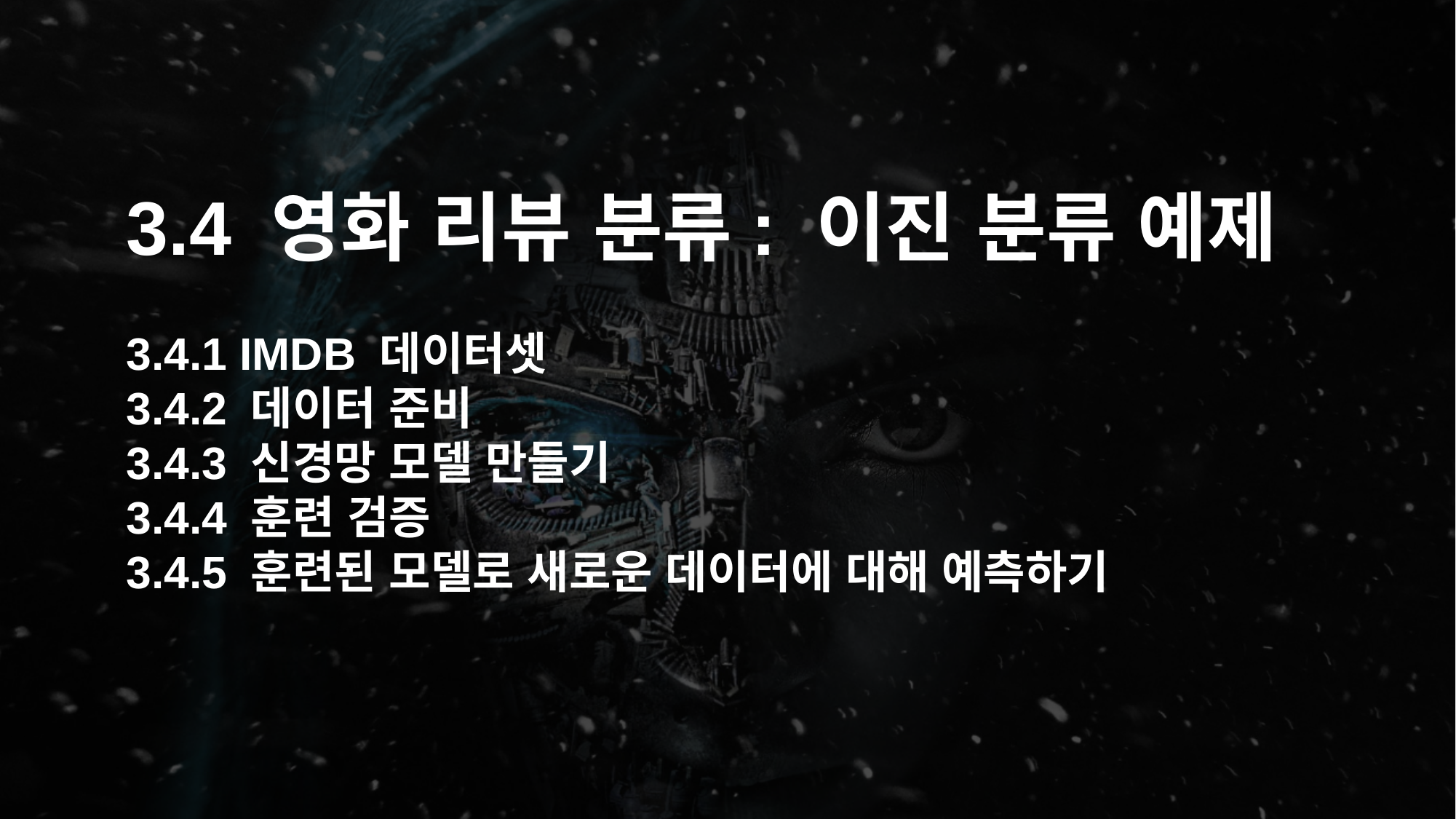

3.4 영화 리뷰 분류: 이진 분류 예제

3.4.1 IMDB 데이터셋
3.4.2 데이터 준비
3.4.3 신경망 모델 만들기
3.4.4 훈련 검증
3.4.5 훈련된 모델로 새로운 데이터에 대해 예측하기